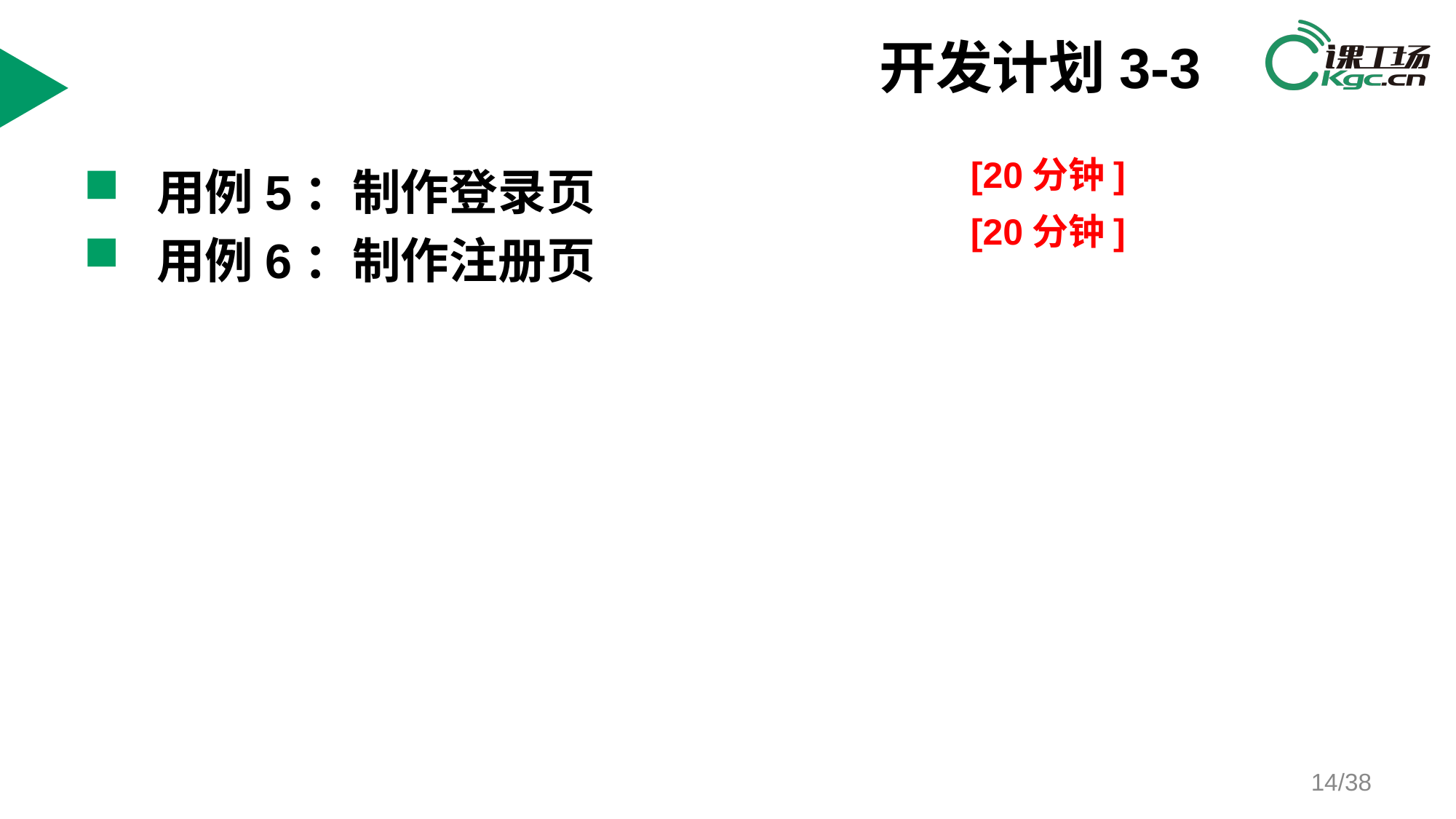

# 开发计划3-3
[20分钟]
[20分钟]
用例5：制作登录页
用例6：制作注册页
14/38